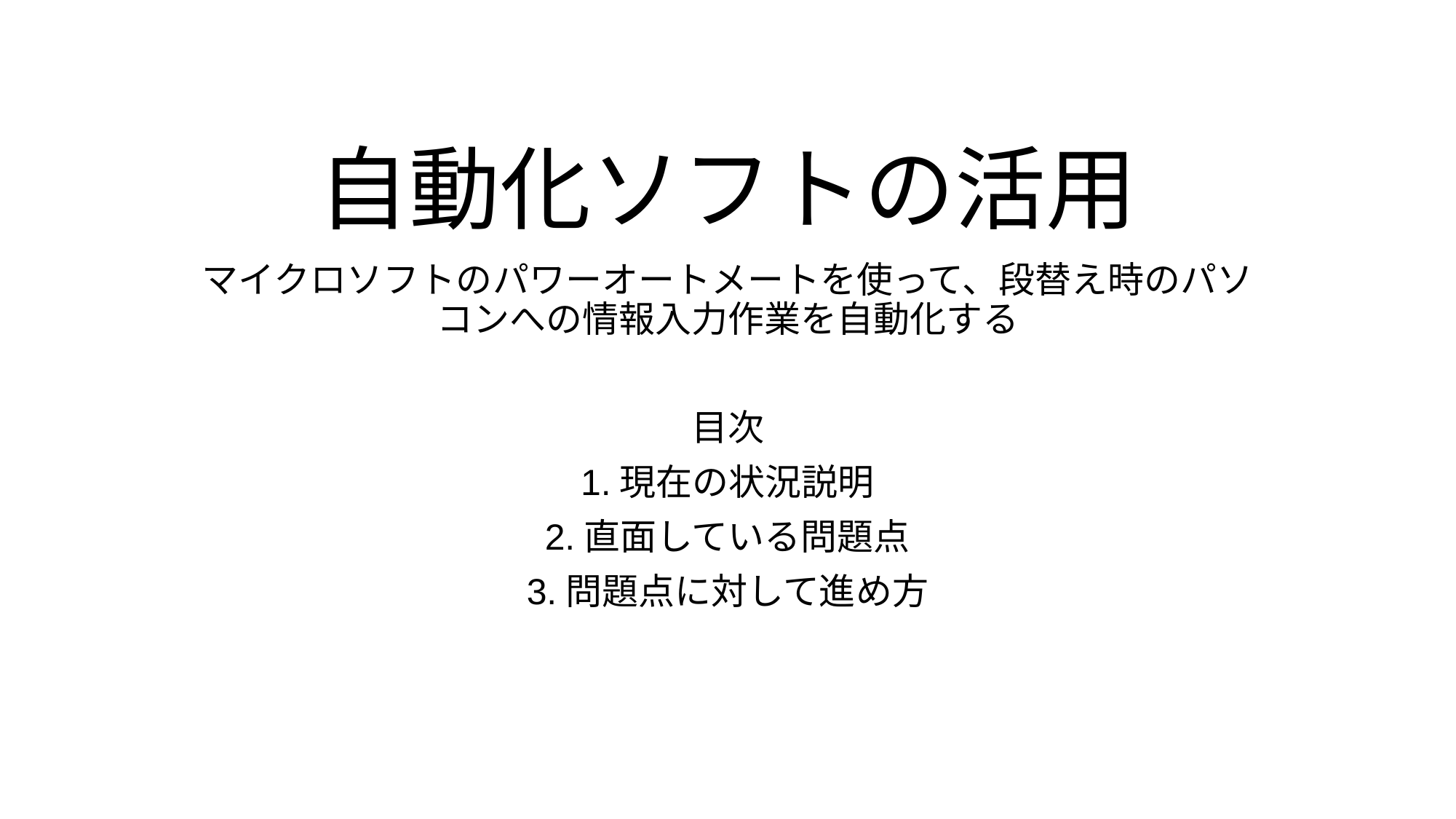

# 自動化ソフトの活用
マイクロソフトのパワーオートメートを使って、段替え時のパソコンへの情報入力作業を自動化する

目次
1.現在の状況説明
2.直面している問題点
3.問題点に対して進め方